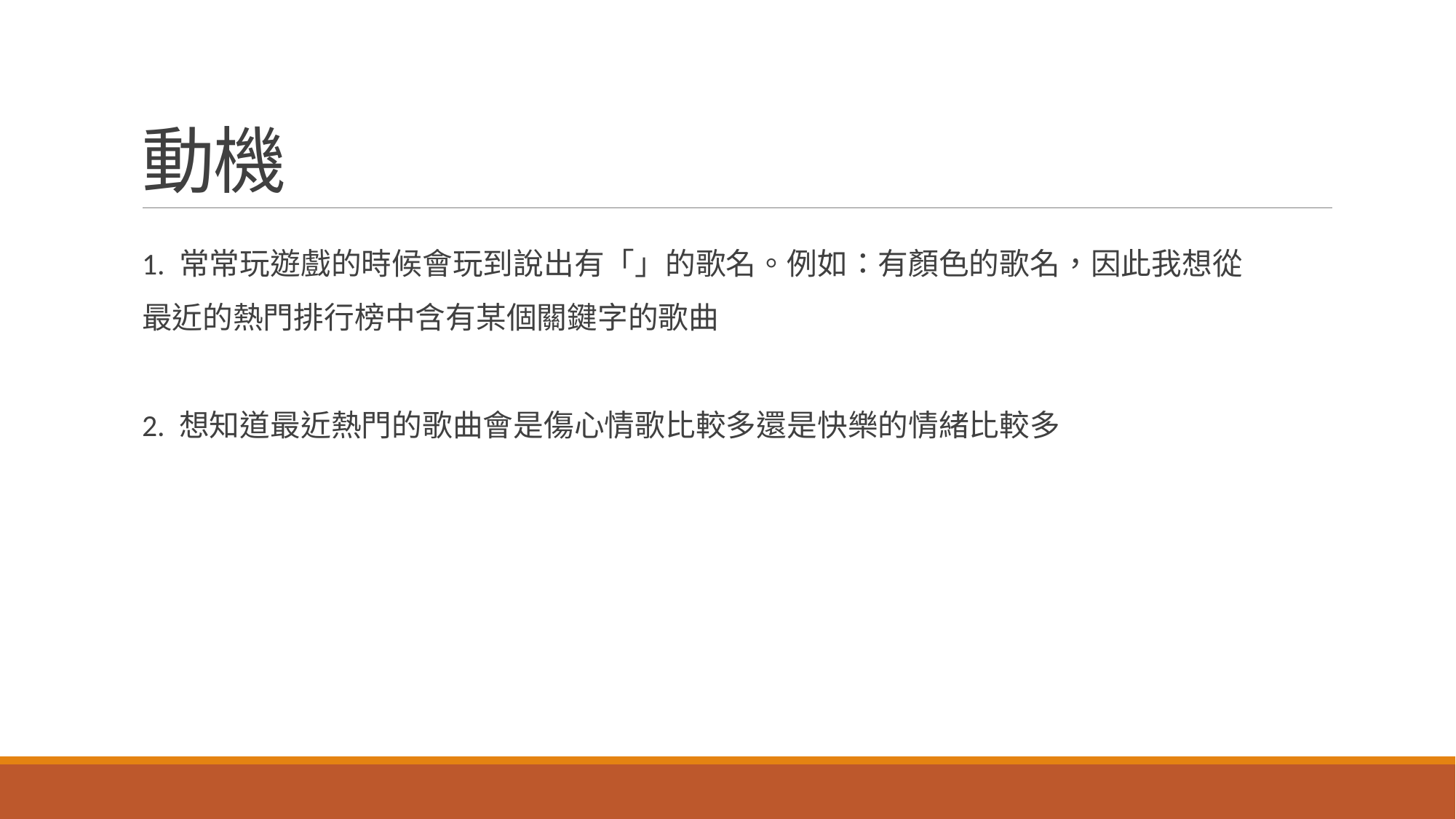

# 動機
1. 常常玩遊戲的時候會玩到說出有「」的歌名。例如：有顏色的歌名，因此我想從
最近的熱門排行榜中含有某個關鍵字的歌曲

2. 想知道最近熱門的歌曲會是傷心情歌比較多還是快樂的情緒比較多